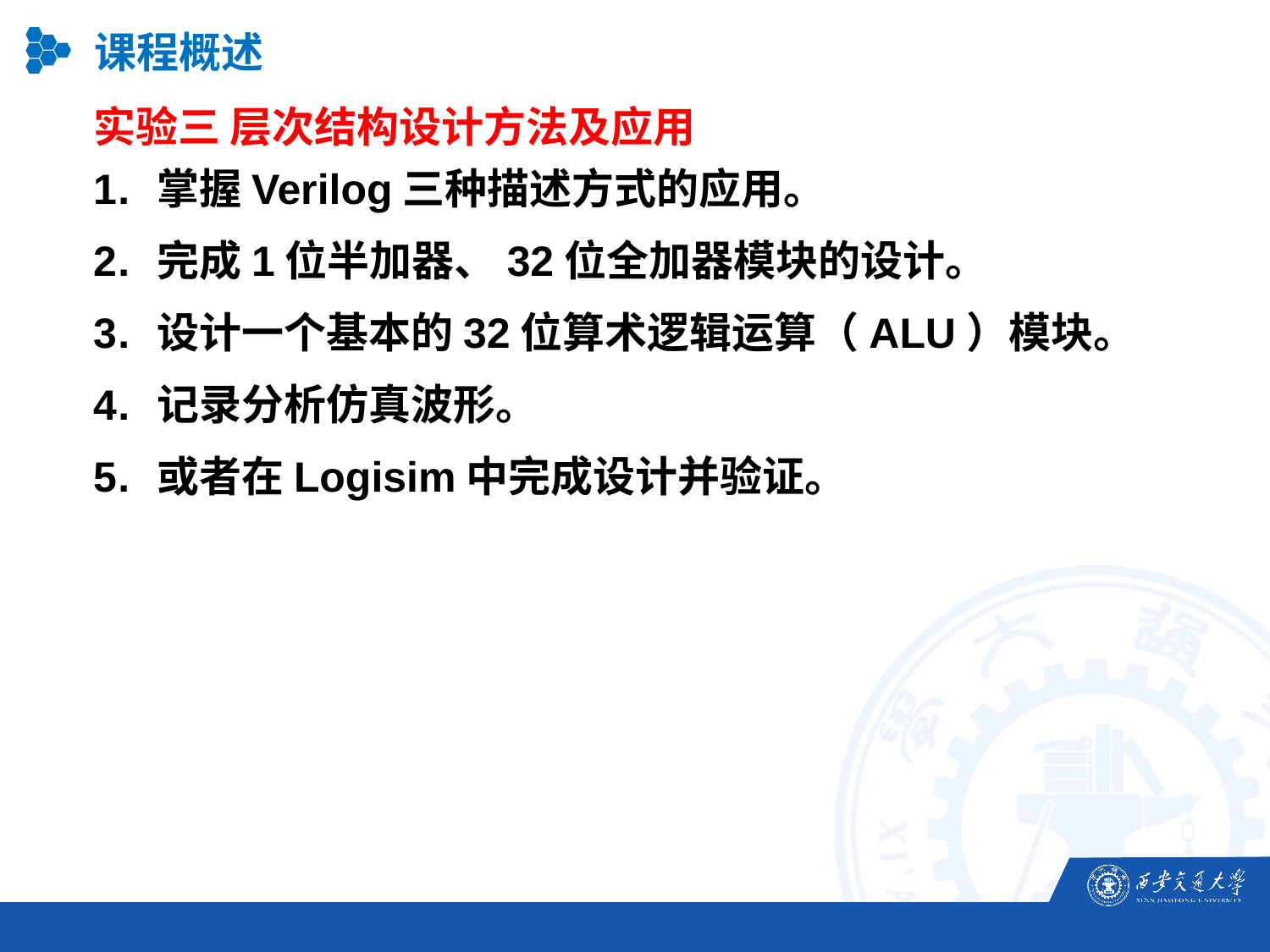

课程概述
实验三 层次结构设计方法及应用
掌握Verilog三种描述方式的应用。
完成1位半加器、32位全加器模块的设计。
设计一个基本的32位算术逻辑运算（ALU）模块。
记录分析仿真波形。
或者在Logisim中完成设计并验证。